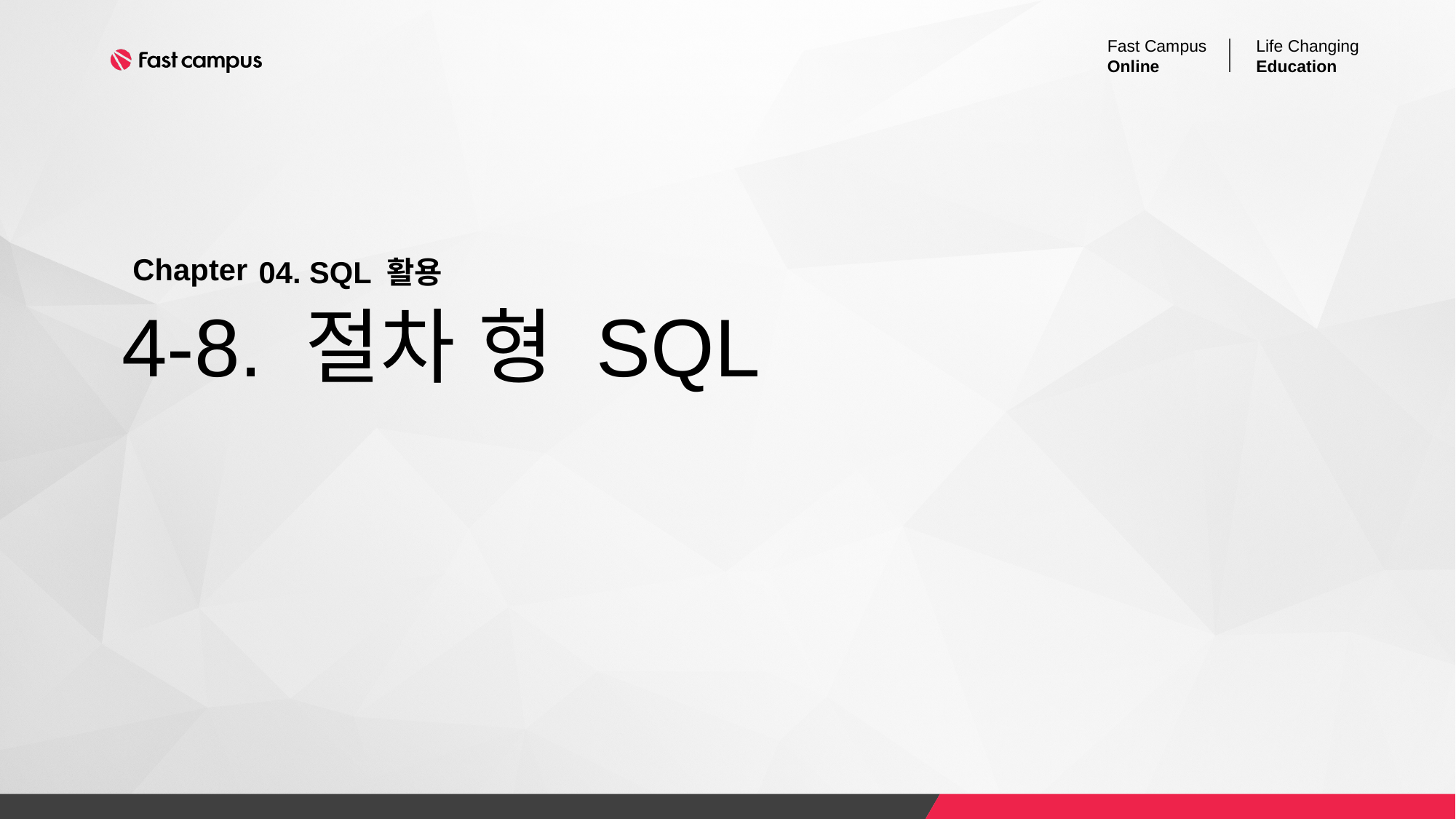

04. SQL 활용
# 4-8. 절차 형 SQL